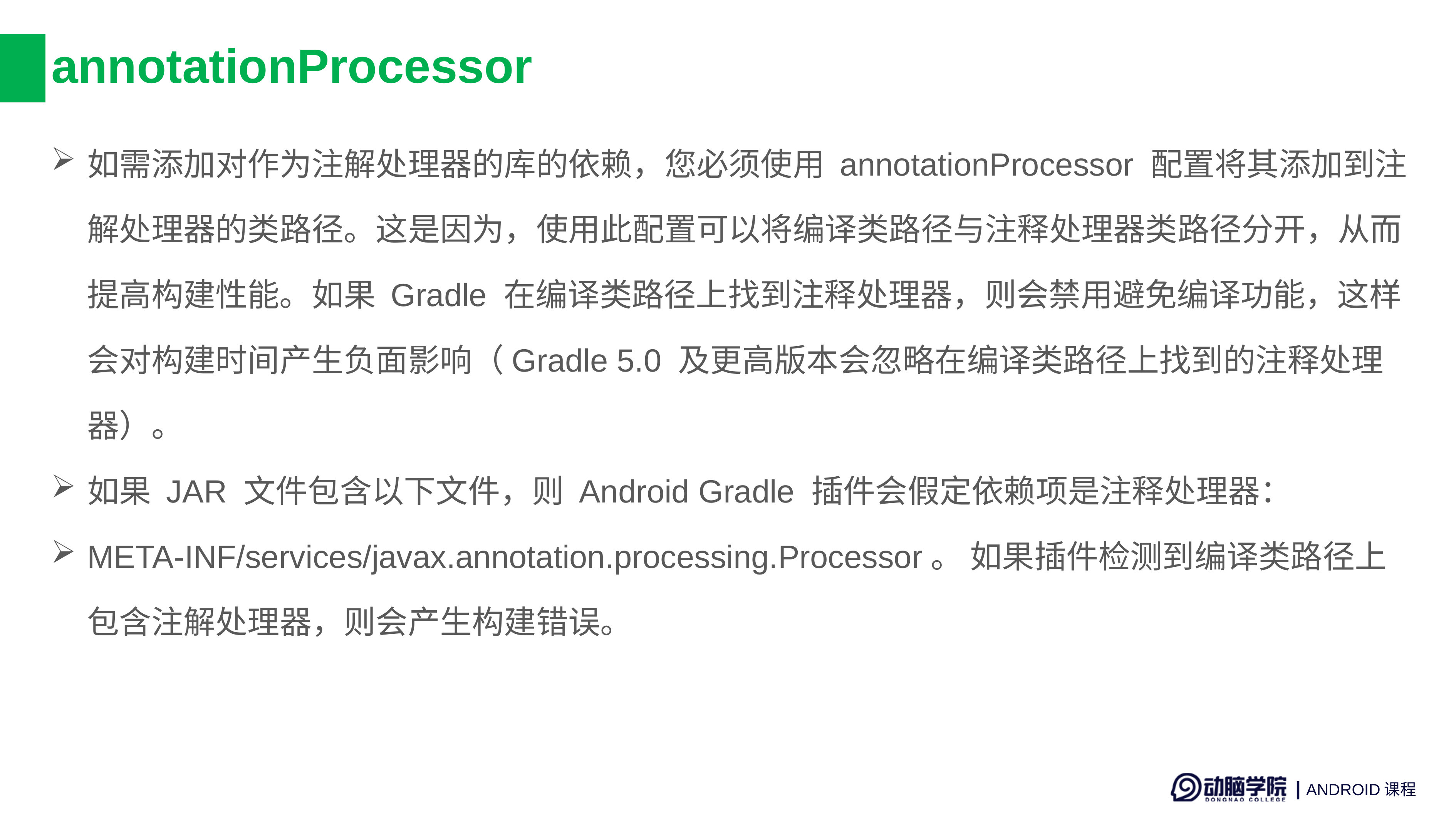

# annotationProcessor
如需添加对作为注解处理器的库的依赖，您必须使用 annotationProcessor 配置将其添加到注解处理器的类路径。这是因为，使用此配置可以将编译类路径与注释处理器类路径分开，从而提高构建性能。如果 Gradle 在编译类路径上找到注释处理器，则会禁用避免编译功能，这样会对构建时间产生负面影响（Gradle 5.0 及更高版本会忽略在编译类路径上找到的注释处理器）。
如果 JAR 文件包含以下文件，则 Android Gradle 插件会假定依赖项是注释处理器：
META-INF/services/javax.annotation.processing.Processor。 如果插件检测到编译类路径上包含注解处理器，则会产生构建错误。